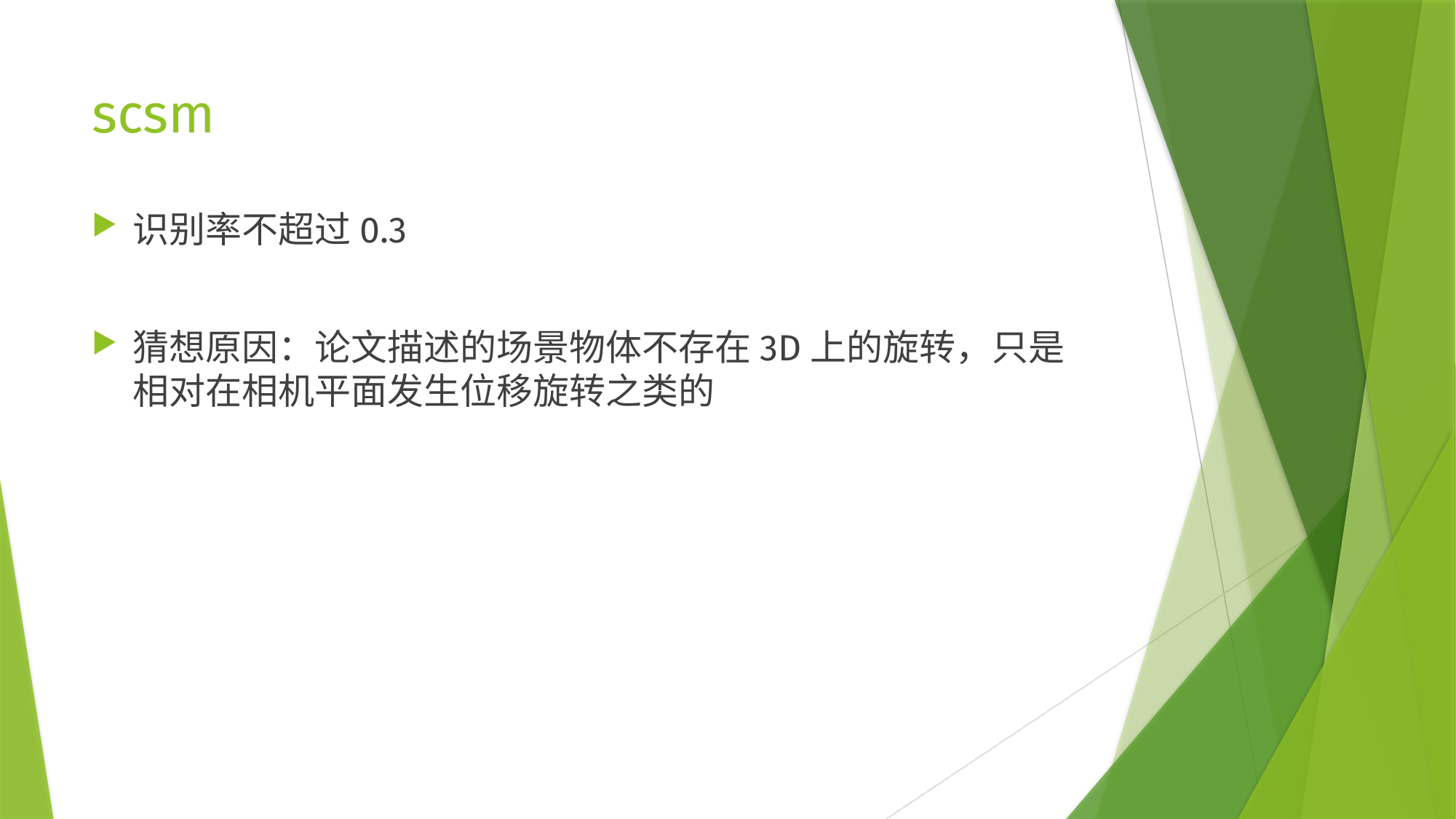

# scsm
识别率不超过0.3

猜想原因：论文描述的场景物体不存在3D上的旋转，只是相对在相机平面发生位移旋转之类的